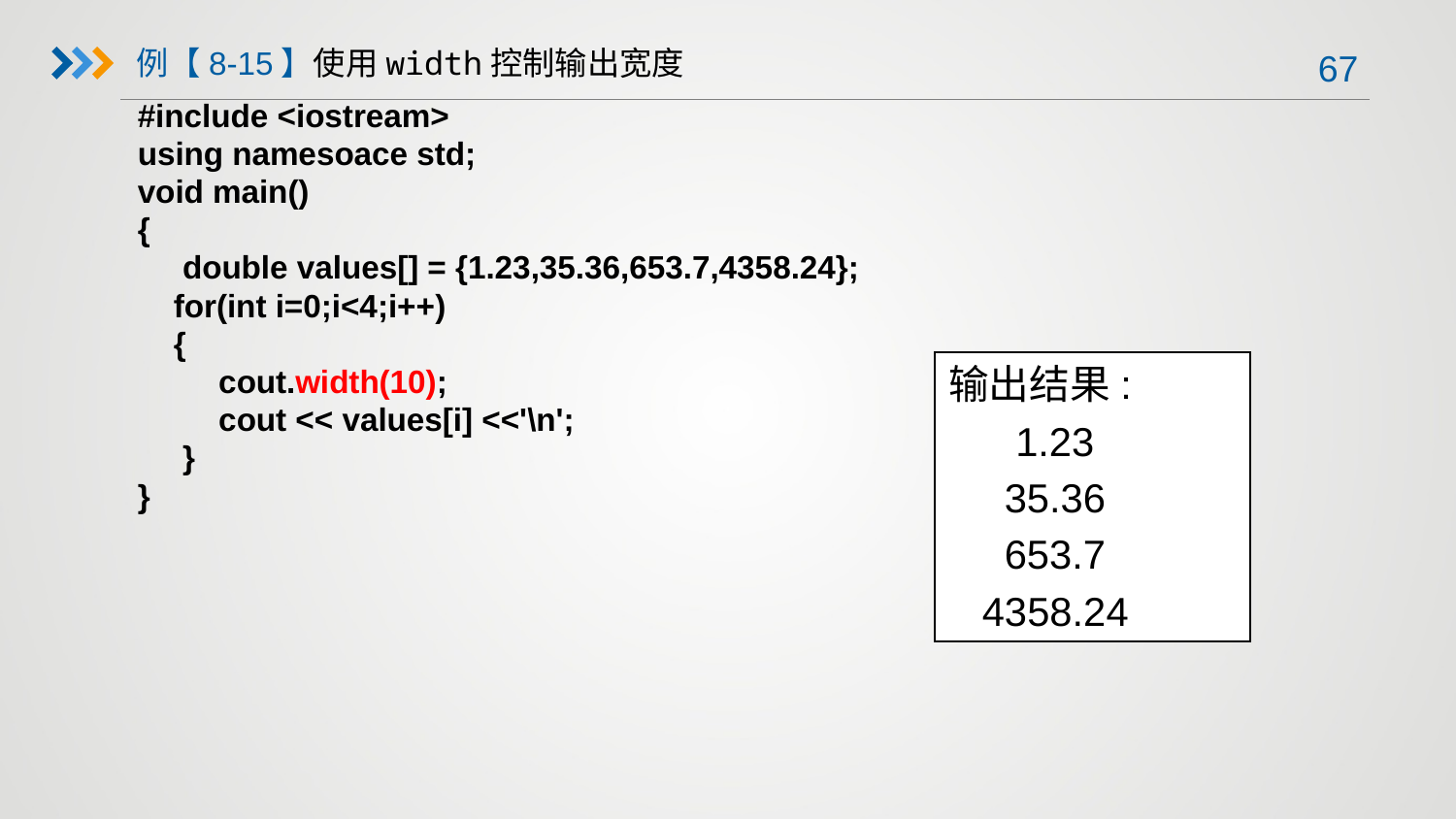

例【8-15】使用width控制输出宽度
#include <iostream>
using namesoace std;
void main()
{
     double values[] = {1.23,35.36,653.7,4358.24};
    for(int i=0;i<4;i++)
    {
         cout.width(10);
         cout << values[i] <<'\n';
     }
}
输出结果:
      1.23
     35.36
     653.7
   4358.24